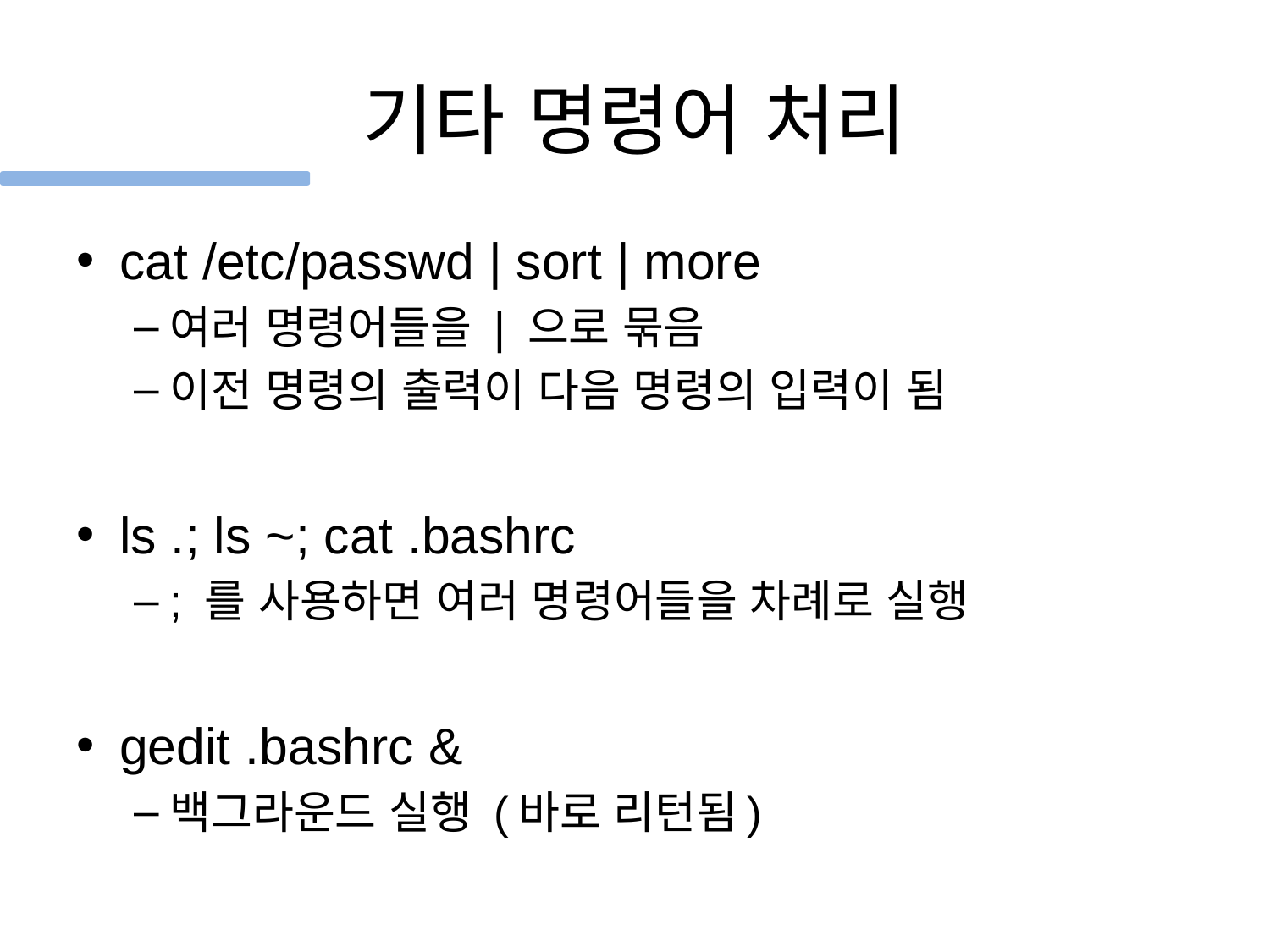

# 기타 명령어 처리

cat /etc/passwd | sort | more
여러 명령어들을 | 으로 묶음
이전 명령의 출력이 다음 명령의 입력이 됨

ls .; ls ~; cat .bashrc
; 를 사용하면 여러 명령어들을 차례로 실행

gedit .bashrc &
백그라운드 실행 (바로 리턴됨)